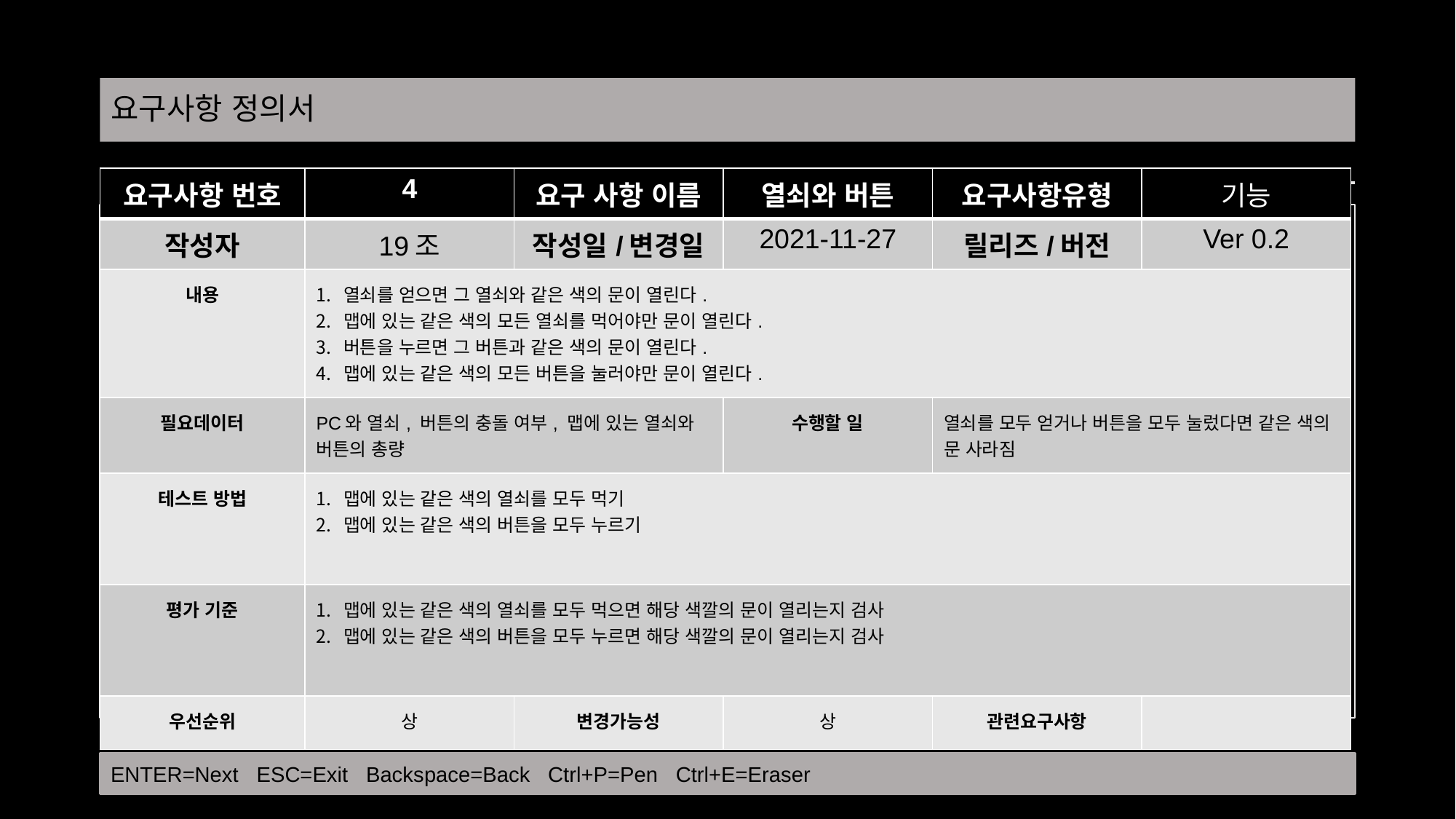

# 요구사항 정의서
| 요구사항 번호 | 4 | 요구 사항 이름 | 열쇠와 버튼 | 요구사항유형 | 기능 |
| --- | --- | --- | --- | --- | --- |
| 작성자 | 19조 | 작성일/변경일 | 2021-11-27 | 릴리즈/버전 | Ver 0.2 |
| 내용 | 열쇠를 얻으면 그 열쇠와 같은 색의 문이 열린다. 맵에 있는 같은 색의 모든 열쇠를 먹어야만 문이 열린다. 버튼을 누르면 그 버튼과 같은 색의 문이 열린다. 맵에 있는 같은 색의 모든 버튼을 눌러야만 문이 열린다. |  |  |  |  |
| 필요데이터 | PC와 열쇠, 버튼의 충돌 여부, 맵에 있는 열쇠와 버튼의 총량 |  | 수행할 일 | 열쇠를 모두 얻거나 버튼을 모두 눌렀다면 같은 색의 문 사라짐 |  |
| 테스트 방법 | 맵에 있는 같은 색의 열쇠를 모두 먹기 맵에 있는 같은 색의 버튼을 모두 누르기 |  |  |  |  |
| 평가 기준 | 맵에 있는 같은 색의 열쇠를 모두 먹으면 해당 색깔의 문이 열리는지 검사 맵에 있는 같은 색의 버튼을 모두 누르면 해당 색깔의 문이 열리는지 검사 |  |  |  |  |
| 우선순위 | 상 | 변경가능성 | 상 | 관련요구사항 |  |